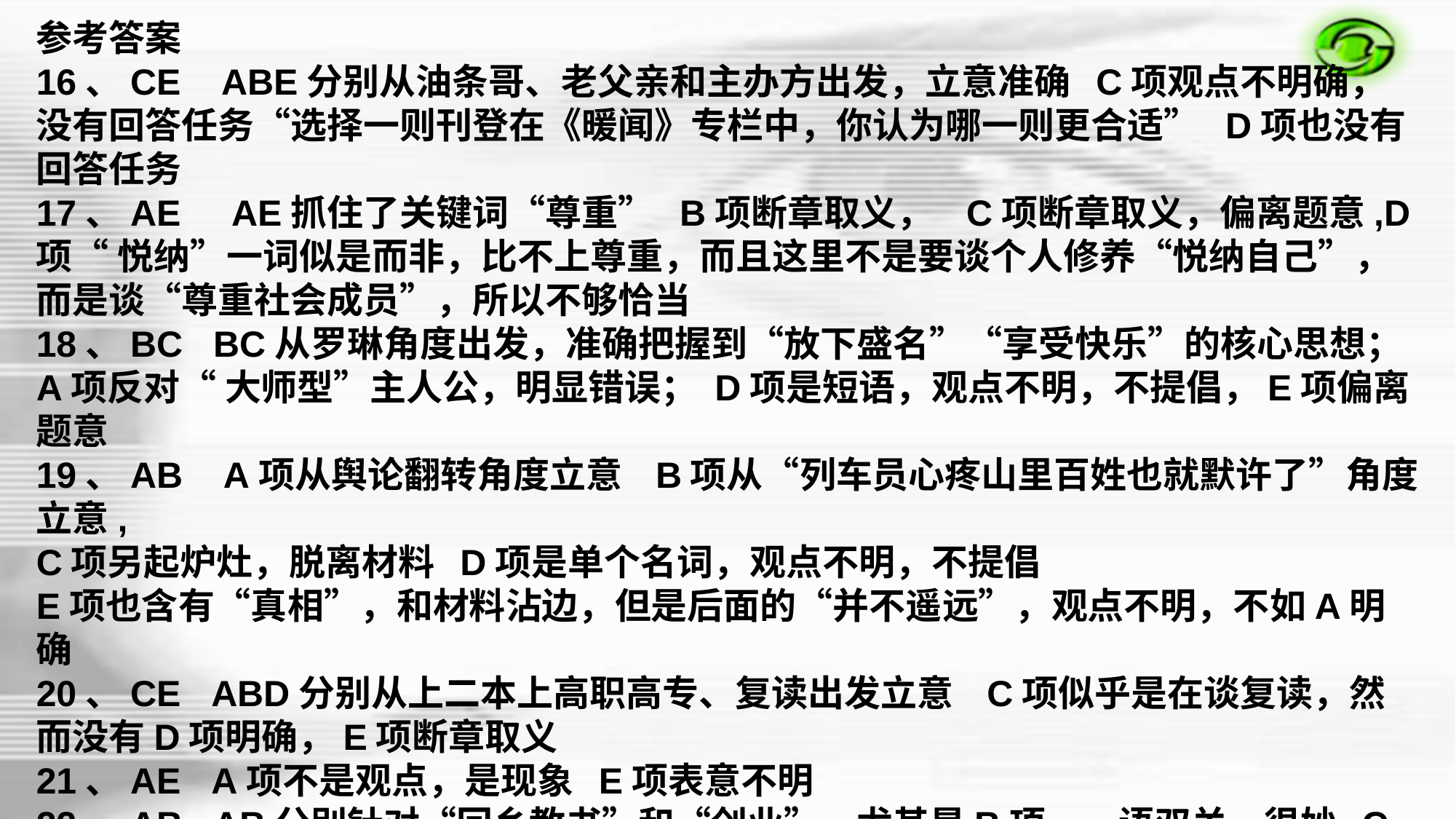

参考答案
16、CE    ABE分别从油条哥、老父亲和主办方出发，立意准确  C项观点不明确，没有回答任务“选择一则刊登在《暖闻》专栏中，你认为哪一则更合适”  D项也没有回答任务
17、AE     AE抓住了关键词“尊重”  B项断章取义，   C项断章取义，偏离题意,D项“ 悦纳”一词似是而非，比不上尊重，而且这里不是要谈个人修养“悦纳自己”，而是谈“尊重社会成员”，所以不够恰当
18、BC   BC从罗琳角度出发，准确把握到“放下盛名”“享受快乐”的核心思想； A项反对“ 大师型”主人公，明显错误； D项是短语，观点不明，不提倡，E项偏离题意
19、AB    A项从舆论翻转角度立意   B项从“列车员心疼山里百姓也就默许了”角度立意,
C项另起炉灶，脱离材料  D项是单个名词，观点不明，不提倡
E项也含有“真相”，和材料沾边，但是后面的“并不遥远”，观点不明，不如A明确
20、CE   ABD分别从上二本上高职高专、复读出发立意   C项似乎是在谈复读，然而没有D项明确，E项断章取义
21、AE   A项不是观点，是现象  E项表意不明
22、AB   AB分别针对“回乡教书”和“创业”。尤其是B项，一语双关，很妙  C项观点不明，不提倡   D项表意不明   E项虽然没有错误，然而标题简陋，和A相比，不如A